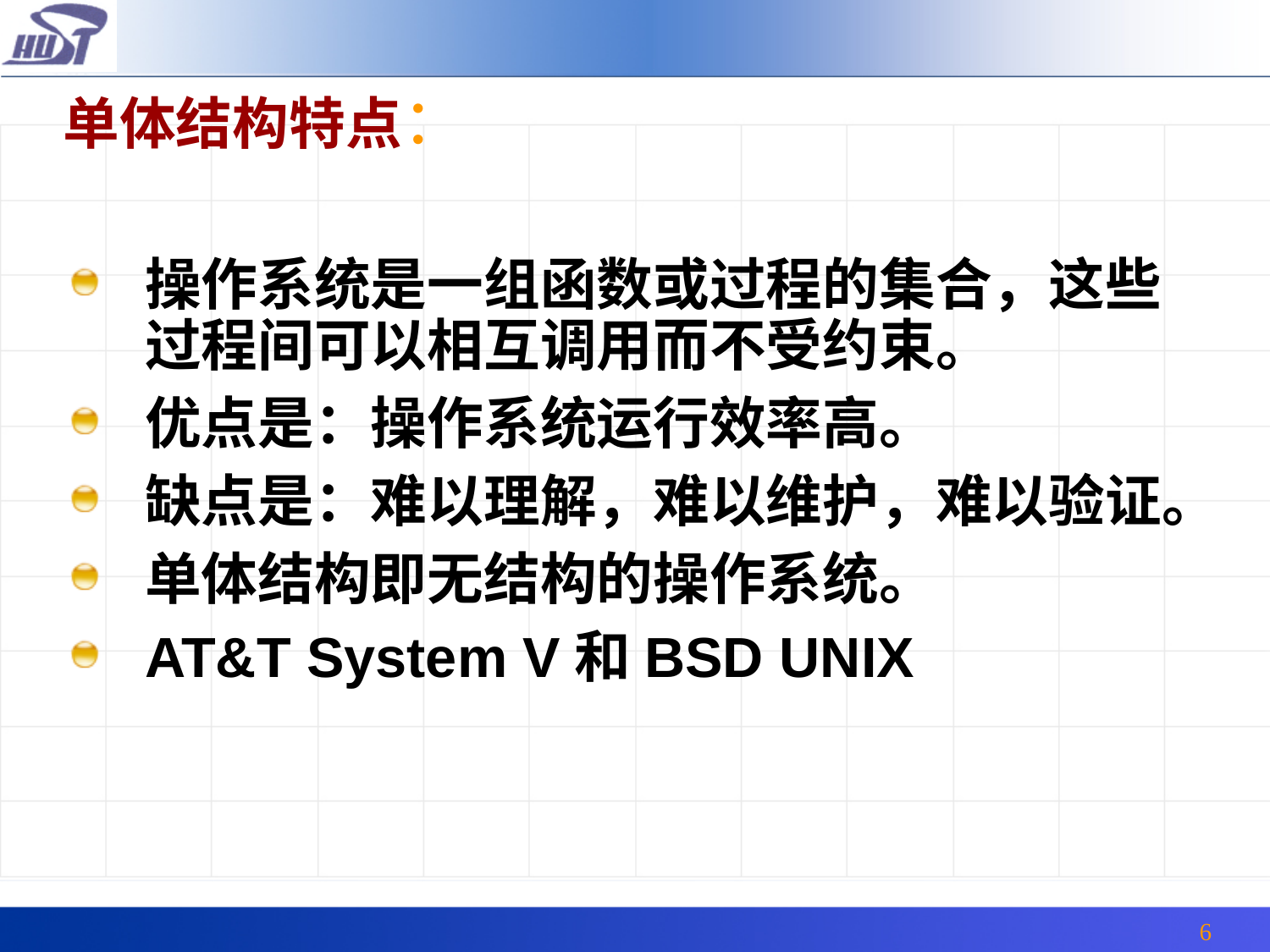

# 单体结构特点：
操作系统是一组函数或过程的集合，这些过程间可以相互调用而不受约束。
优点是：操作系统运行效率高。
缺点是：难以理解，难以维护，难以验证。
单体结构即无结构的操作系统。
AT&T System V和BSD UNIX
6